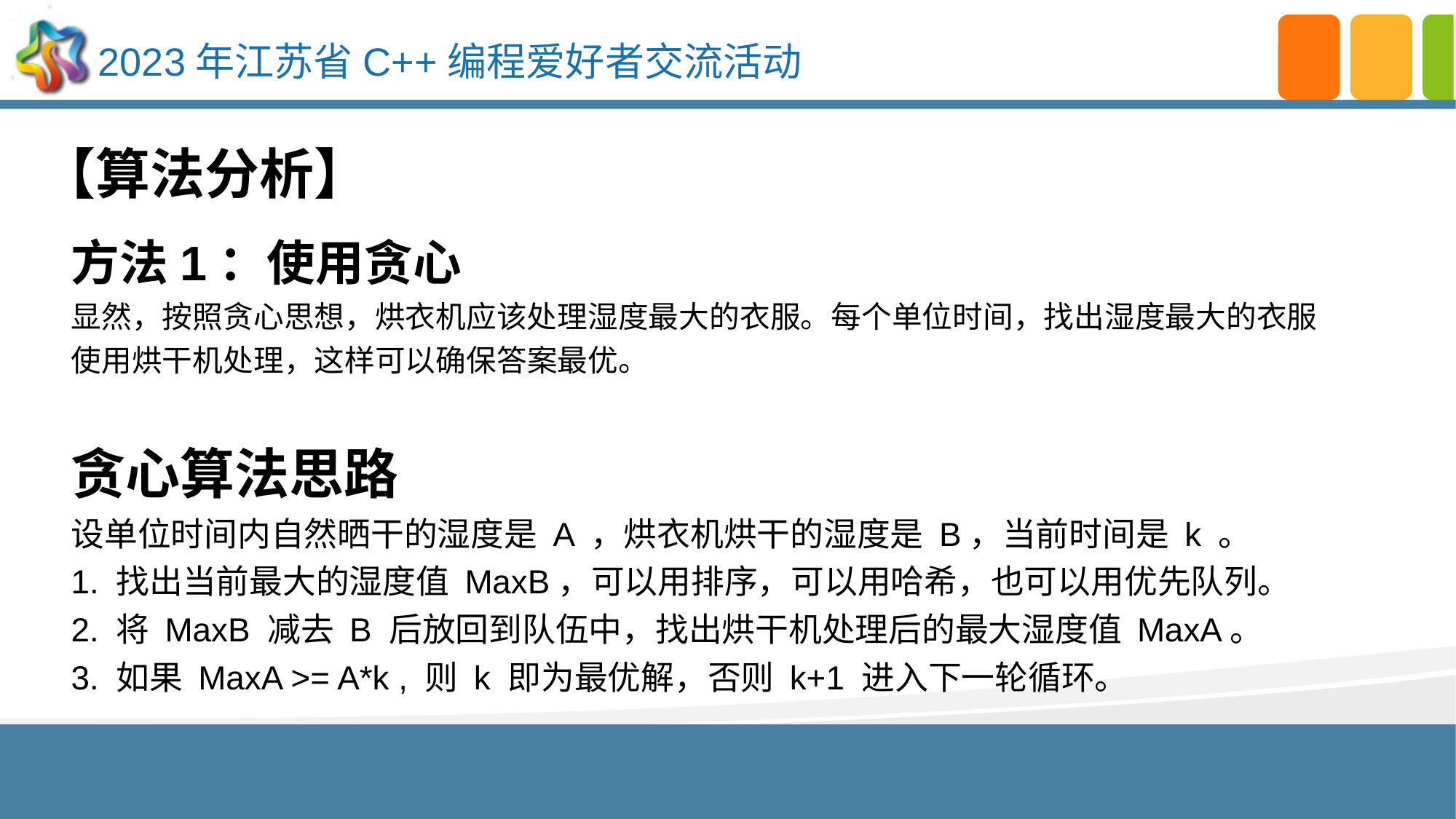

【算法分析】
方法1：使用贪心
显然，按照贪心思想，烘衣机应该处理湿度最大的衣服。每个单位时间，找出湿度最大的衣服使用烘干机处理，这样可以确保答案最优。

贪心算法思路
设单位时间内自然晒干的湿度是 A ，烘衣机烘干的湿度是 B，当前时间是 k 。
1. 找出当前最大的湿度值 MaxB，可以用排序，可以用哈希，也可以用优先队列。
2. 将 MaxB 减去 B 后放回到队伍中，找出烘干机处理后的最大湿度值 MaxA。
3. 如果 MaxA >= A*k , 则 k 即为最优解，否则 k+1 进入下一轮循环。

点击添加文本
点击添加文本
点击添加文本
点击添加文本